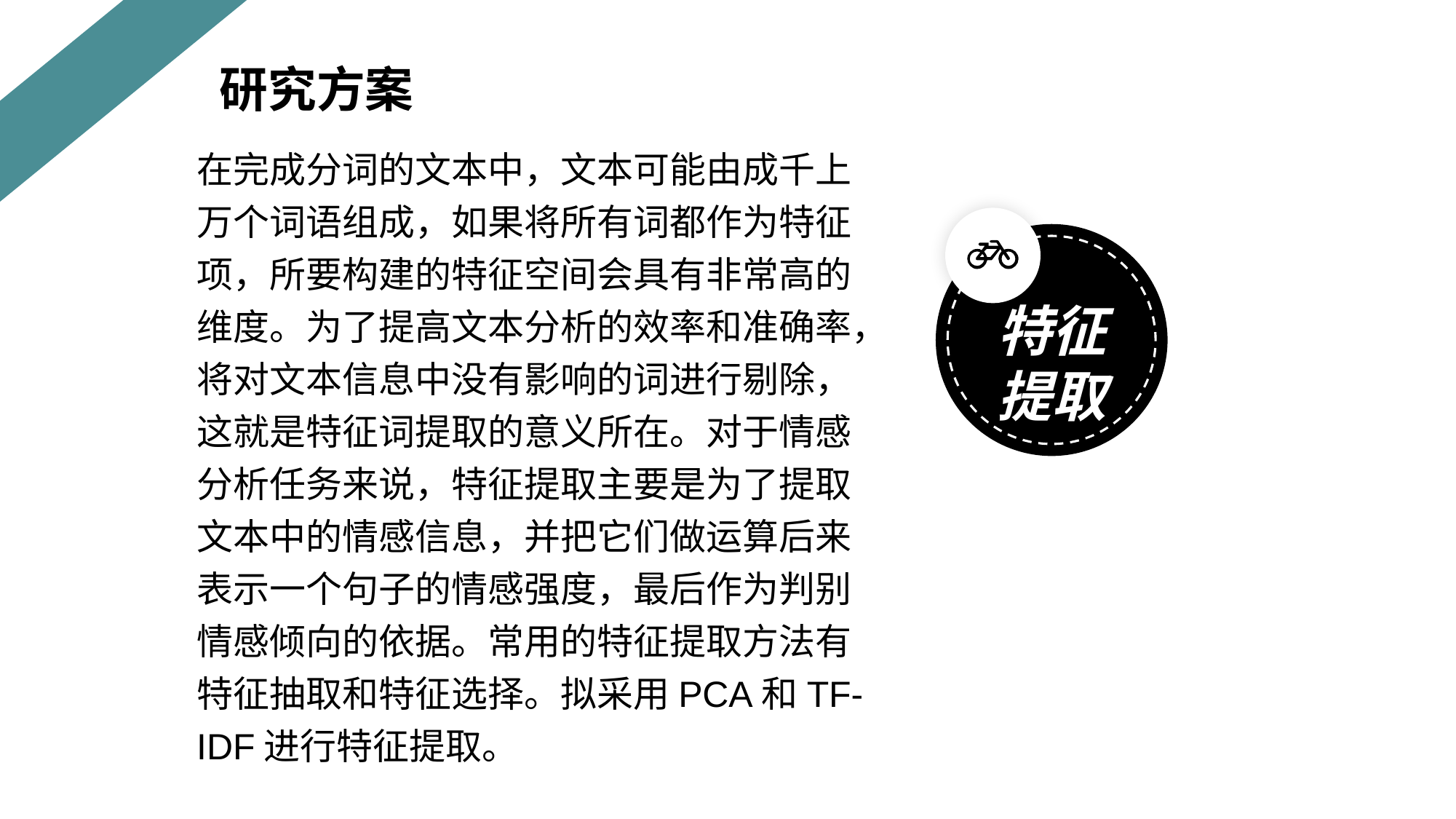

研究方案
在完成分词的文本中，文本可能由成千上万个词语组成，如果将所有词都作为特征项，所要构建的特征空间会具有非常高的维度。为了提高文本分析的效率和准确率，将对文本信息中没有影响的词进行剔除，这就是特征词提取的意义所在。对于情感分析任务来说，特征提取主要是为了提取文本中的情感信息，并把它们做运算后来表示一个句子的情感强度，最后作为判别情感倾向的依据。常用的特征提取方法有特征抽取和特征选择。拟采用PCA和TF-IDF进行特征提取。

特征
提取
01